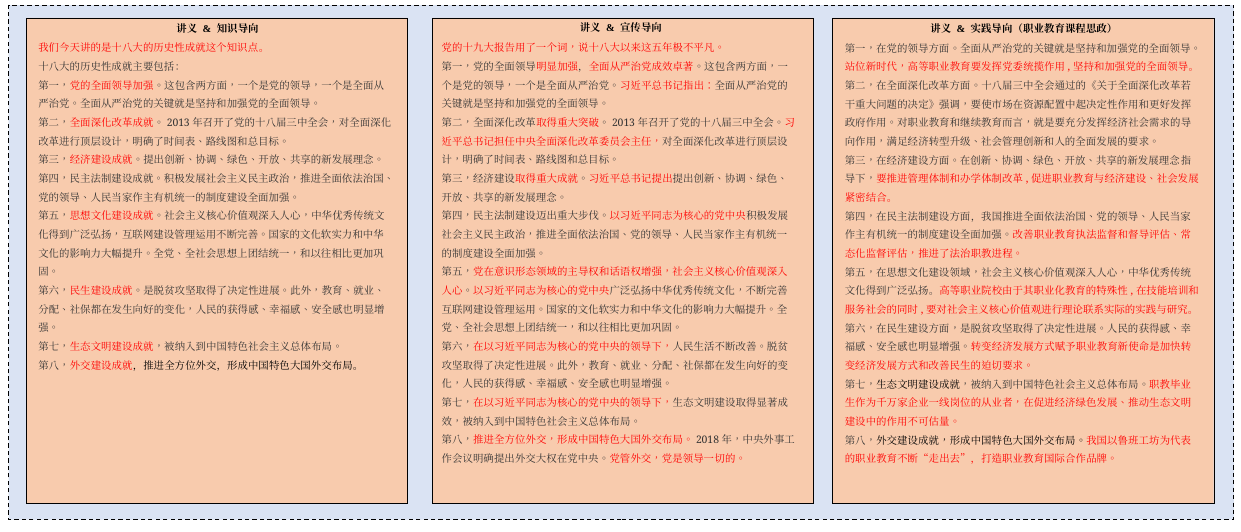

讲义 & 宣传导向
讲义 & 知识导向
讲义 & 实践导向（职业教育课程思政）
我们今天讲的是十八大的历史性成就这个知识点。
十八大的历史性成就主要包括：
第一，党的全面领导加强。这包含两方面，一个是党的领导，一个是全面从严治党。全面从严治党的关键就是坚持和加强党的全面领导。
第二，全面深化改革成就。2013年召开了党的十八届三中全会，对全面深化改革进行顶层设计，明确了时间表、路线图和总目标。
第三，经济建设成就。提出创新、协调、绿色、开放、共享的新发展理念。
第四，民主法制建设成就。积极发展社会主义民主政治，推进全面依法治国、党的领导、人民当家作主有机统一的制度建设全面加强。
第五，思想文化建设成就。社会主义核心价值观深入人心，中华优秀传统文化得到广泛弘扬，互联网建设管理运用不断完善。国家的文化软实力和中华文化的影响力大幅提升。全党、全社会思想上团结统一，和以往相比更加巩固。
第六，民生建设成就。是脱贫攻坚取得了决定性进展。此外，教育、就业、分配、社保都在发生向好的变化，人民的获得感、幸福感、安全感也明显增强。
第七，生态文明建设成就，被纳入到中国特色社会主义总体布局。
第八，外交建设成就，推进全方位外交，形成中国特色大国外交布局。
党的十九大报告用了一个词，说十八大以来这五年极不平凡。
第一，党的全面领导明显加强，全面从严治党成效卓著。这包含两方面，一个是党的领导，一个是全面从严治党。习近平总书记指出：全面从严治党的关键就是坚持和加强党的全面领导。
第二，全面深化改革取得重大突破。2013年召开了党的十八届三中全会。习近平总书记担任中央全面深化改革委员会主任，对全面深化改革进行顶层设计，明确了时间表、路线图和总目标。
第三，经济建设取得重大成就。习近平总书记提出提出创新、协调、绿色、开放、共享的新发展理念。
第四，民主法制建设迈出重大步伐。以习近平同志为核心的党中央积极发展社会主义民主政治，推进全面依法治国、党的领导、人民当家作主有机统一的制度建设全面加强。
第五，党在意识形态领域的主导权和话语权增强，社会主义核心价值观深入人心。以习近平同志为核心的党中央广泛弘扬中华优秀传统文化，不断完善互联网建设管理运用。国家的文化软实力和中华文化的影响力大幅提升。全党、全社会思想上团结统一，和以往相比更加巩固。
第六，在以习近平同志为核心的党中央的领导下，人民生活不断改善。脱贫攻坚取得了决定性进展。此外，教育、就业、分配、社保都在发生向好的变化，人民的获得感、幸福感、安全感也明显增强。
第七，在以习近平同志为核心的党中央的领导下，生态文明建设取得显著成效，被纳入到中国特色社会主义总体布局。
第八，推进全方位外交，形成中国特色大国外交布局。2018年，中央外事工作会议明确提出外交大权在党中央。党管外交，党是领导一切的。
第一，在党的领导方面。全面从严治党的关键就是坚持和加强党的全面领导。
站位新时代，高等职业教育要发挥党委统揽作用,坚持和加强党的全面领导。
第二，在全面深化改革方面。十八届三中全会通过的《关于全面深化改革若干重大问题的决定》强调，要使市场在资源配置中起决定性作用和更好发挥政府作用。对职业教育和继续教育而言，就是要充分发挥经济社会需求的导向作用，满足经济转型升级、社会管理创新和人的全面发展的要求。
第三，在经济建设方面。在创新、协调、绿色、开放、共享的新发展理念指导下，要推进管理体制和办学体制改革,促进职业教育与经济建设、社会发展紧密结合。
第四，在民主法制建设方面，我国推进全面依法治国、党的领导、人民当家作主有机统一的制度建设全面加强。改善职业教育执法监督和督导评估、常态化监督评估，推进了法治职教进程。
第五，在思想文化建设领域，社会主义核心价值观深入人心，中华优秀传统文化得到广泛弘扬。高等职业院校由于其职业化教育的特殊性,在技能培训和服务社会的同时,要对社会主义核心价值观进行理论联系实际的实践与研究。
第六，在民生建设方面，是脱贫攻坚取得了决定性进展。人民的获得感、幸福感、安全感也明显增强。转变经济发展方式赋予职业教育新使命是加快转变经济发展方式和改善民生的迫切要求。
第七，生态文明建设成就，被纳入到中国特色社会主义总体布局。职教毕业生作为千万家企业一线岗位的从业者，在促进经济绿色发展、推动生态文明建设中的作用不可估量。
第八，外交建设成就，形成中国特色大国外交布局。我国以鲁班工坊为代表的职业教育不断“走出去”，打造职业教育国际合作品牌。